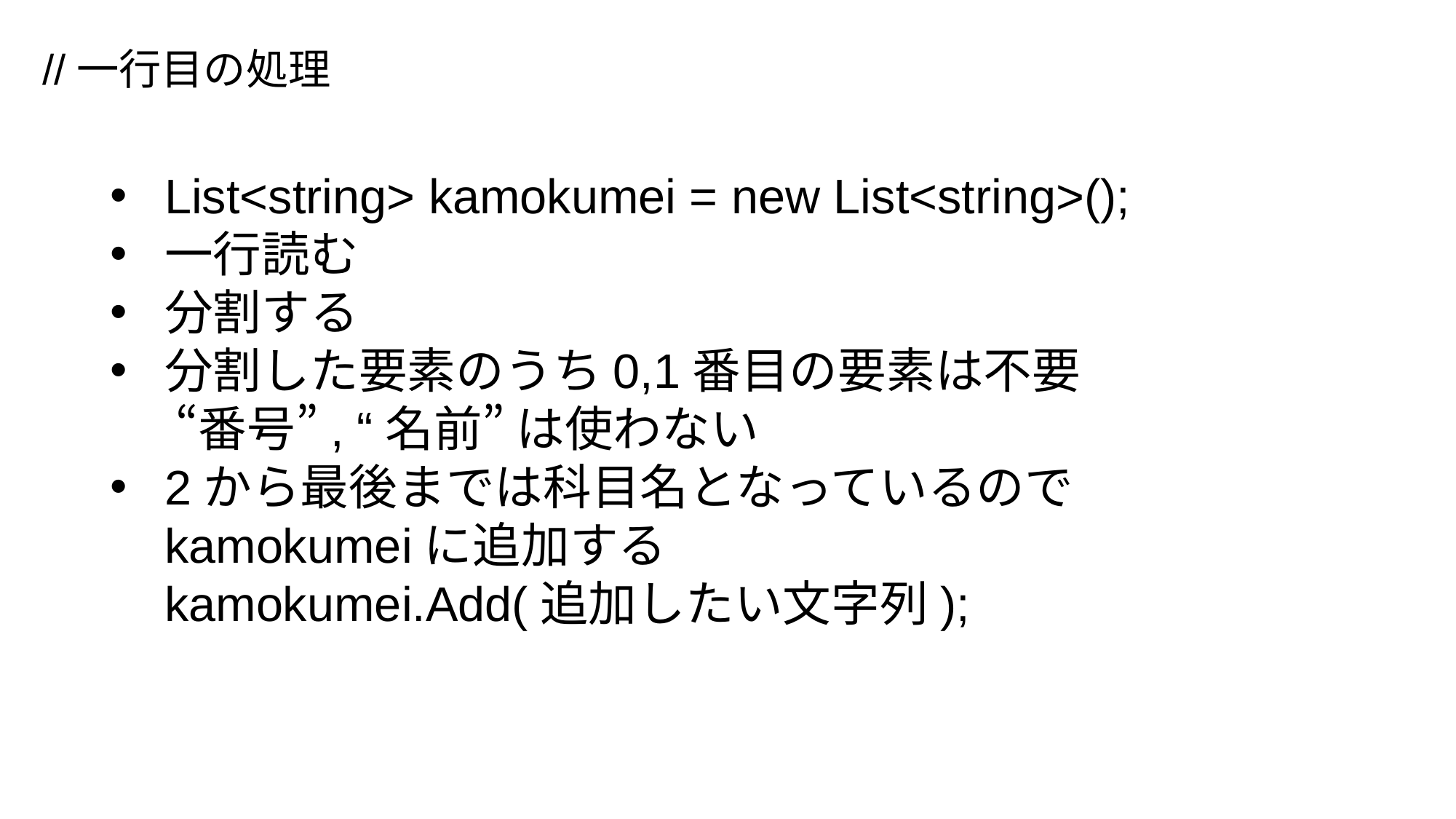

//一行目の処理
List<string> kamokumei = new List<string>();
一行読む
分割する
分割した要素のうち0,1番目の要素は不要
 “番号”, “名前” は使わない
2から最後までは科目名となっているのでkamokumeiに追加する
kamokumei.Add(追加したい文字列);